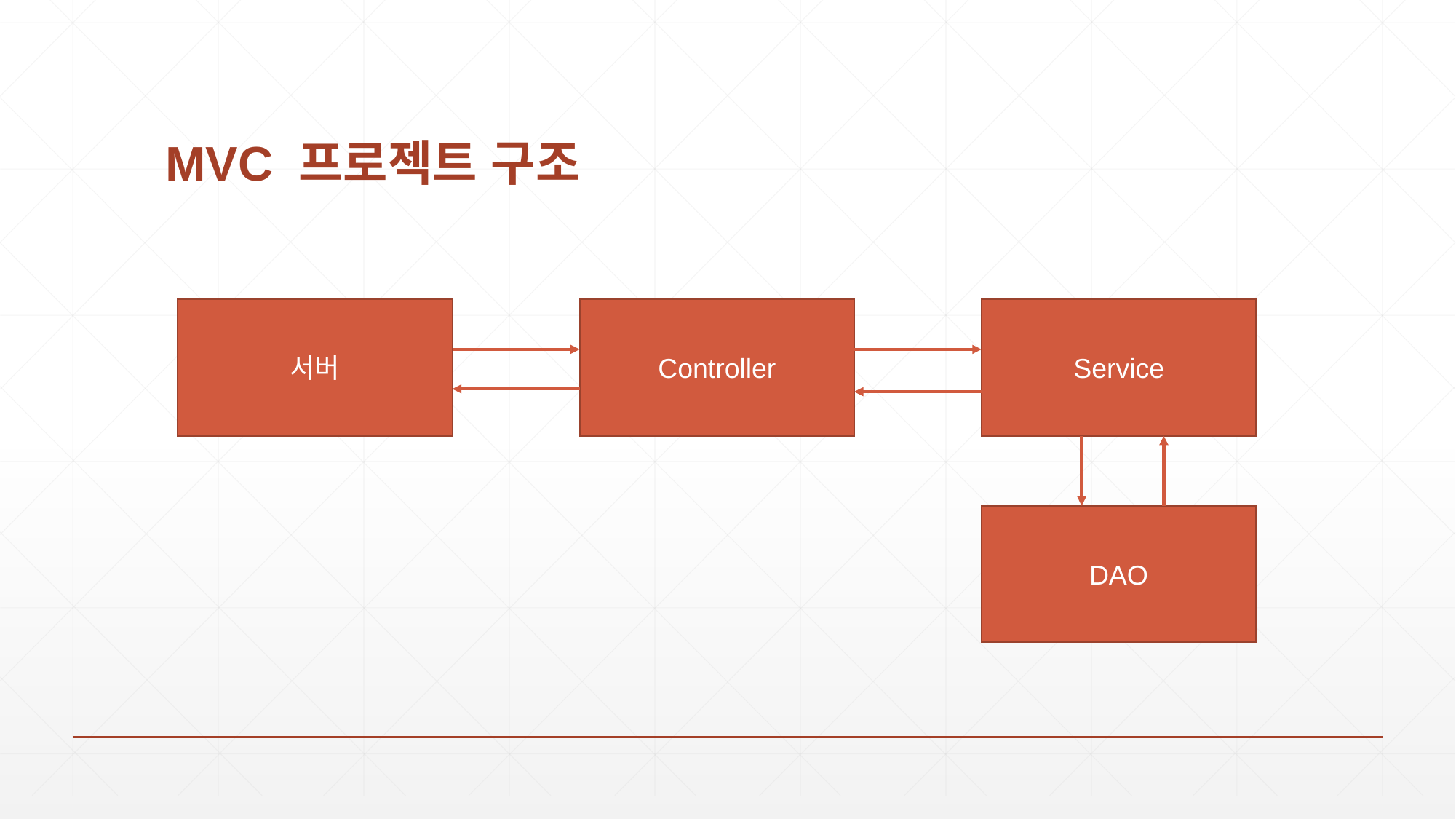

# MVC 프로젝트 구조

Service
서버
Controller
DAO